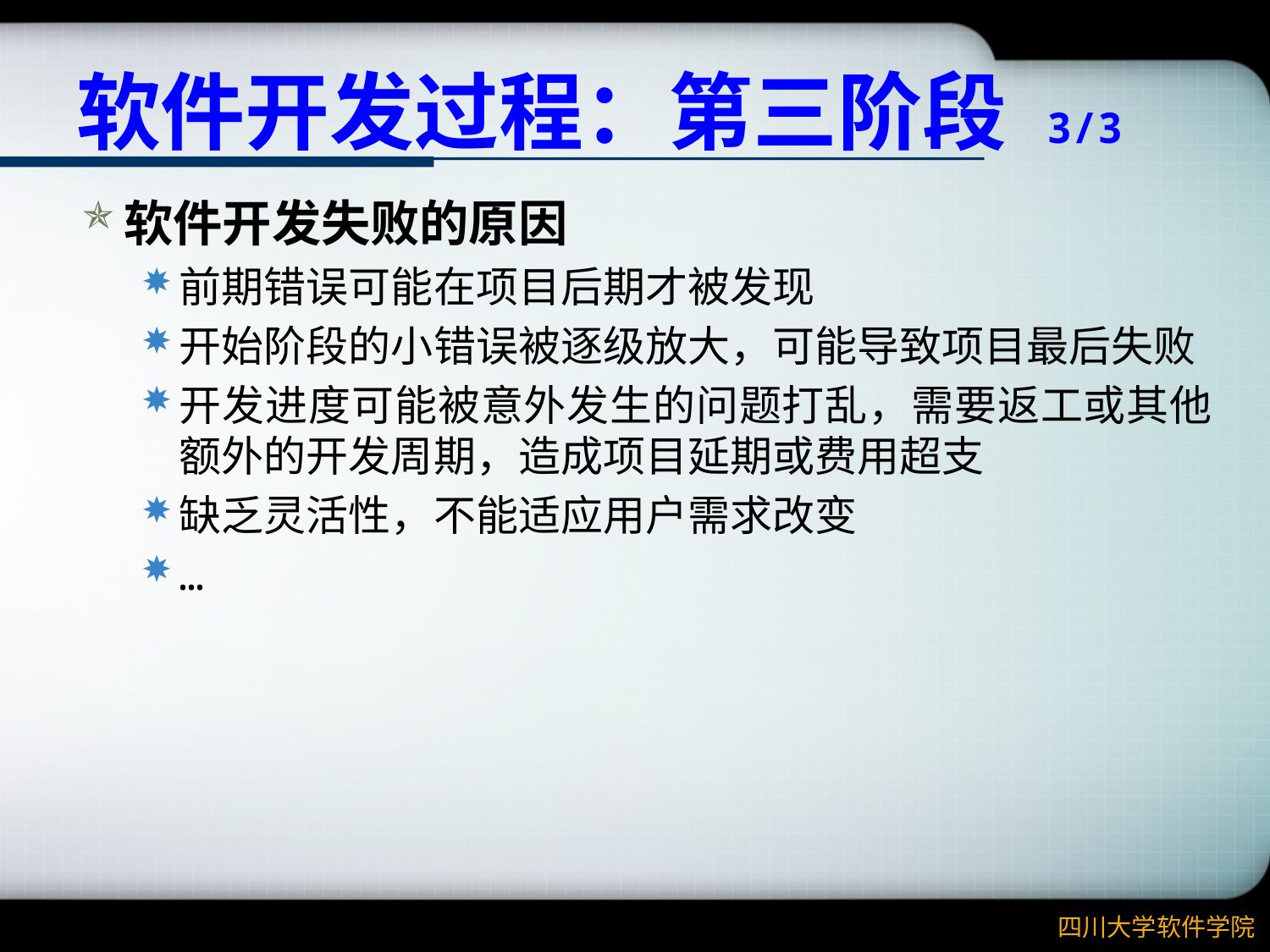

# 软件开发过程：第三阶段 3/3
软件开发失败的原因
前期错误可能在项目后期才被发现
开始阶段的小错误被逐级放大，可能导致项目最后失败
开发进度可能被意外发生的问题打乱，需要返工或其他额外的开发周期，造成项目延期或费用超支
缺乏灵活性，不能适应用户需求改变
…